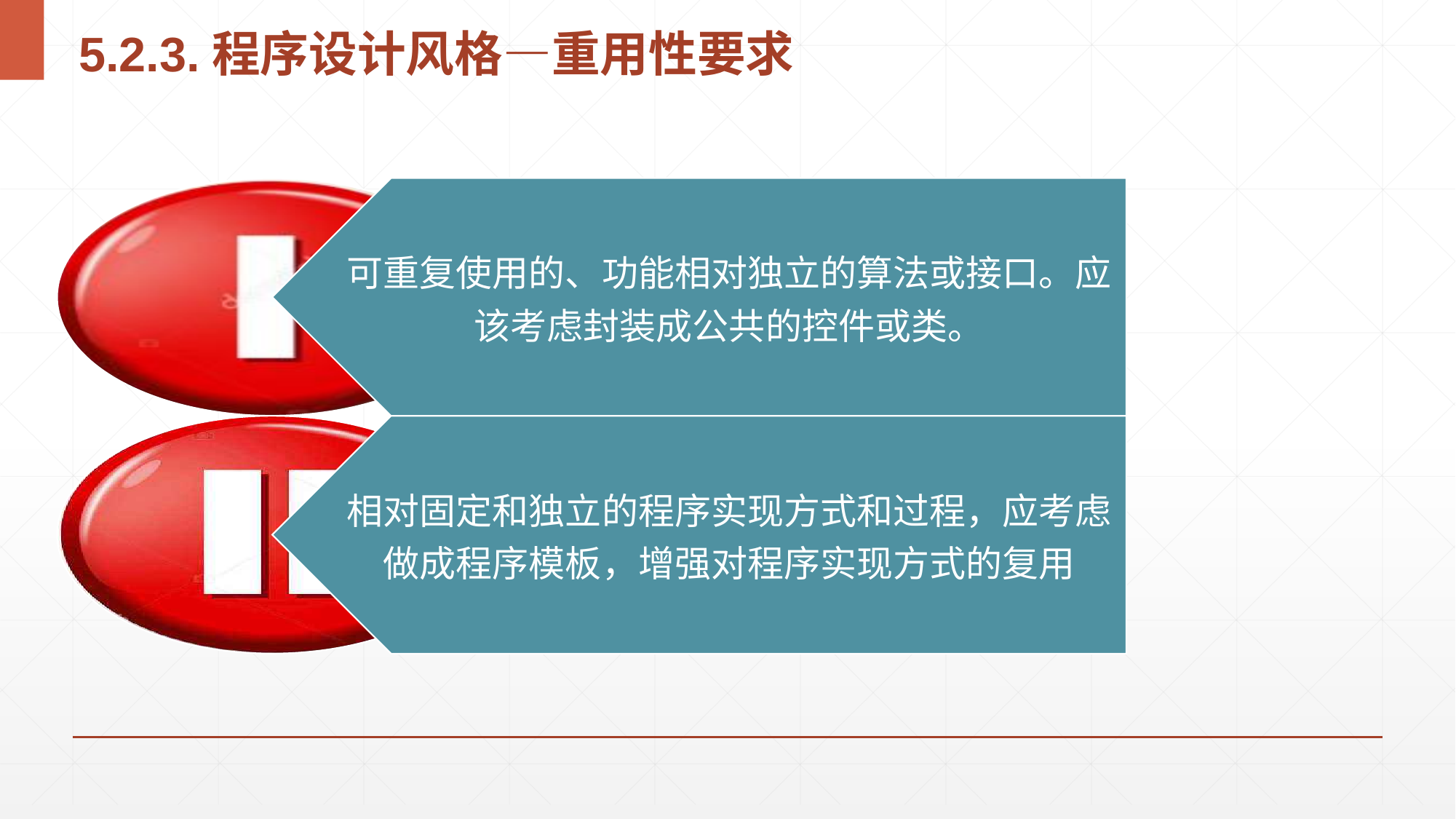

# 5.2.3.程序设计风格—重用性要求
可重复使用的、功能相对独立的算法或接口。应该考虑封装成公共的控件或类。
相对固定和独立的程序实现方式和过程，应考虑做成程序模板，增强对程序实现方式的复用